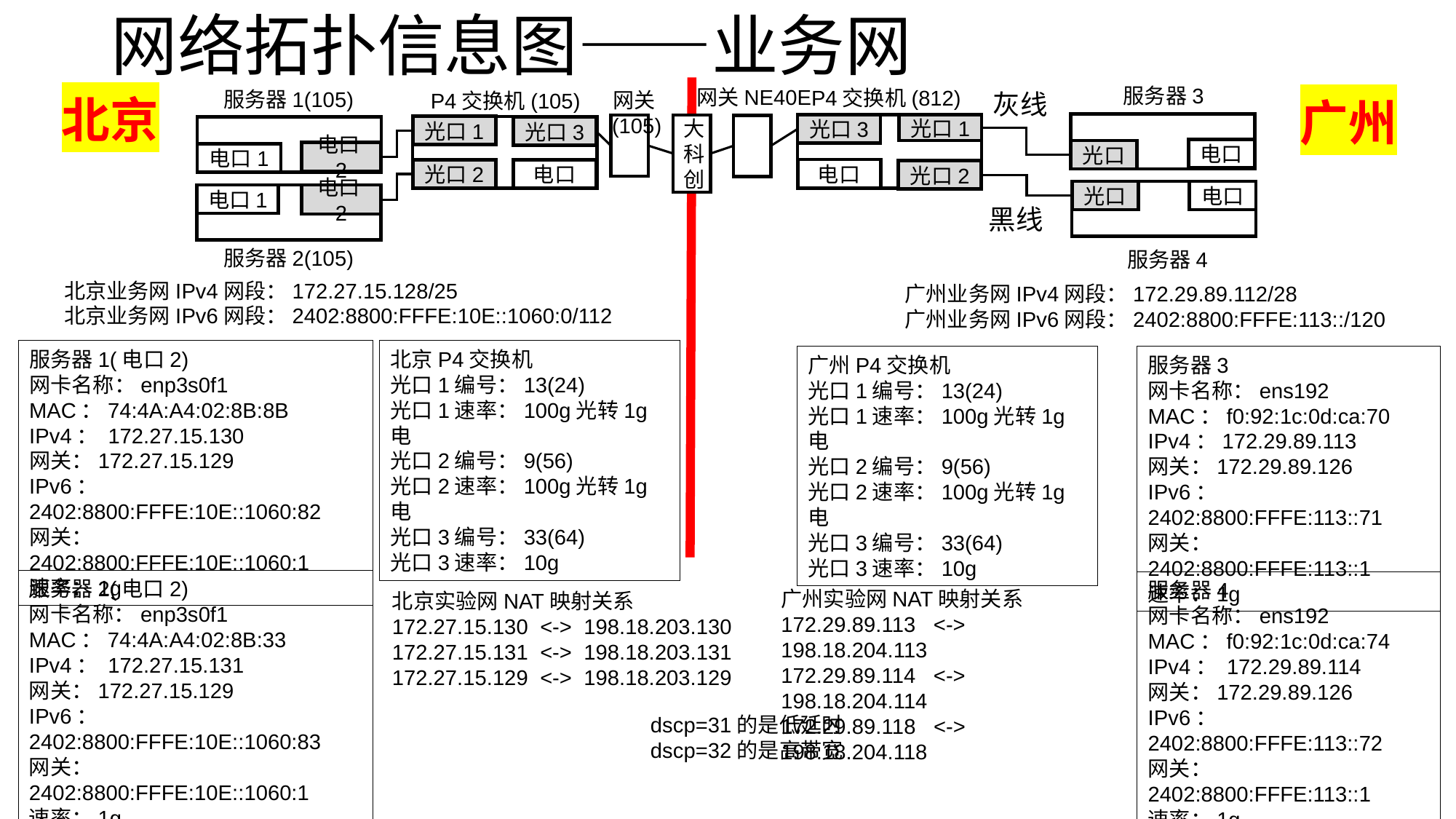

# 网络拓扑信息图——业务网
服务器3
网关NE40E
P4交换机(812)
服务器1(105)
网关(105)
灰线
P4交换机(105)
北京
广州

光口3
光口1
大科创

光口1

光口3
电口
光口
电口2
电口1
电口
电口
光口2
光口2

光口
电口

电口1
电口2
黑线
服务器2(105)
服务器4
北京业务网IPv4网段：172.27.15.128/25
北京业务网IPv6网段：2402:8800:FFFE:10E::1060:0/112
广州业务网IPv4网段：172.29.89.112/28
广州业务网IPv6网段：2402:8800:FFFE:113::/120
服务器1(电口2)
网卡名称：enp3s0f1
MAC：74:4A:A4:02:8B:8B
IPv4： 172.27.15.130
网关：172.27.15.129
IPv6： 2402:8800:FFFE:10E::1060:82
网关：2402:8800:FFFE:10E::1060:1
速率：1g
北京P4交换机
光口1编号：13(24)
光口1速率：100g光转1g电
光口2编号：9(56)
光口2速率：100g光转1g电
光口3编号：33(64)
光口3速率：10g
广州P4交换机
光口1编号：13(24)
光口1速率：100g光转1g电
光口2编号：9(56)
光口2速率：100g光转1g电
光口3编号：33(64)
光口3速率：10g
服务器3
网卡名称：ens192
MAC：f0:92:1c:0d:ca:70
IPv4：172.29.89.113
网关：172.29.89.126
IPv6： 2402:8800:FFFE:113::71
网关：2402:8800:FFFE:113::1
速率：1g
服务器2(电口2)
网卡名称：enp3s0f1
MAC：74:4A:A4:02:8B:33
IPv4： 172.27.15.131
网关：172.27.15.129
IPv6： 2402:8800:FFFE:10E::1060:83
网关：2402:8800:FFFE:10E::1060:1
速率：1g
服务器4
网卡名称：ens192
MAC：f0:92:1c:0d:ca:74
IPv4： 172.29.89.114
网关：172.29.89.126
IPv6： 2402:8800:FFFE:113::72
网关：2402:8800:FFFE:113::1
速率：1g
广州实验网NAT映射关系
172.29.89.113   <->  198.18.204.113
172.29.89.114   <->  198.18.204.114
172.29.89.118   <->  198.18.204.118
北京实验网NAT映射关系
172.27.15.130  <->  198.18.203.130
172.27.15.131  <->  198.18.203.131
172.27.15.129  <->  198.18.203.129
dscp=31的是低延时
dscp=32的是高带宽